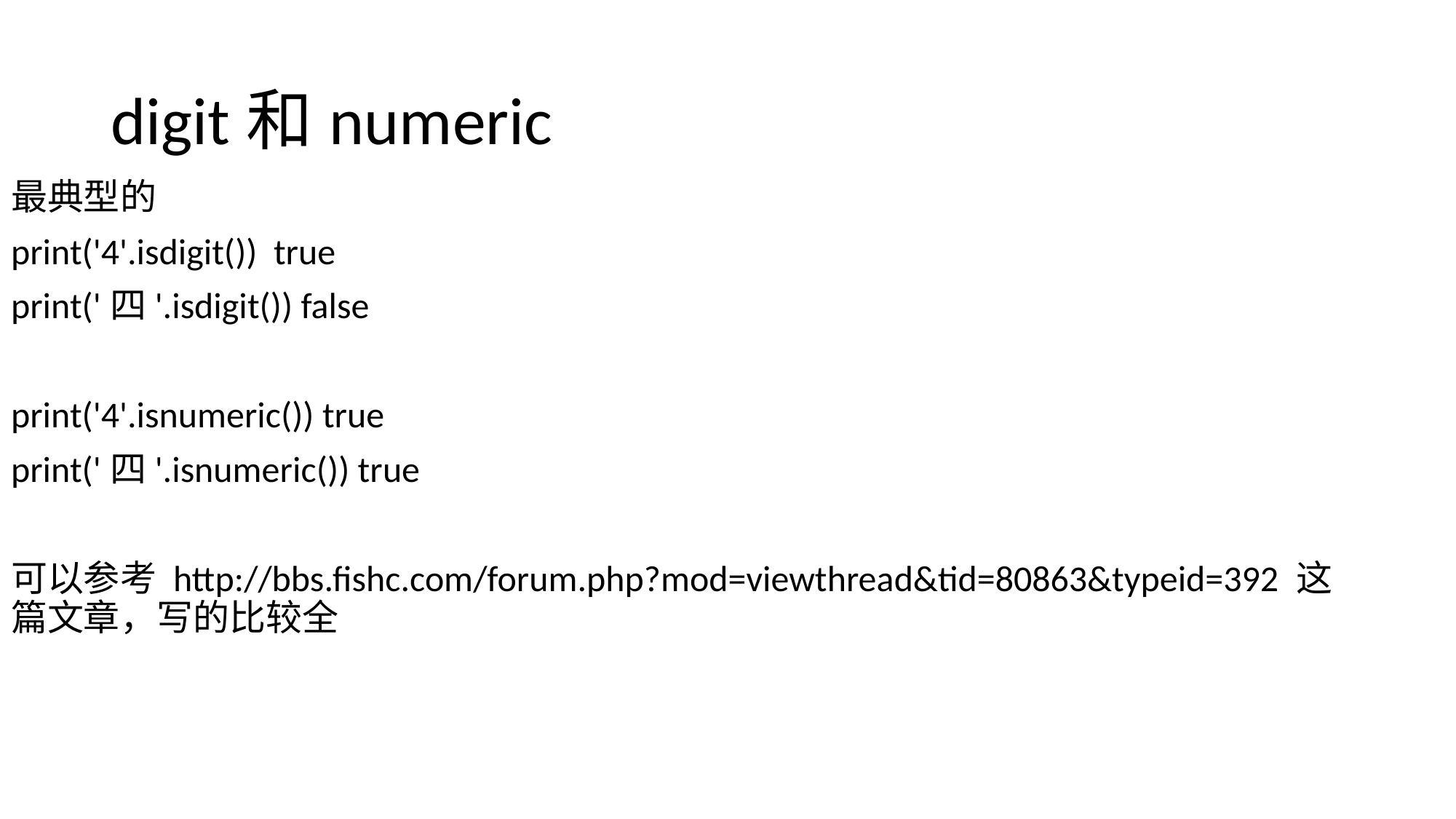

# digit和numeric
最典型的
print('4'.isdigit())  true
print('四'.isdigit()) false

print('4'.isnumeric()) true
print('四'.isnumeric()) true

可以参考 http://bbs.fishc.com/forum.php?mod=viewthread&tid=80863&typeid=392 这篇文章，写的比较全